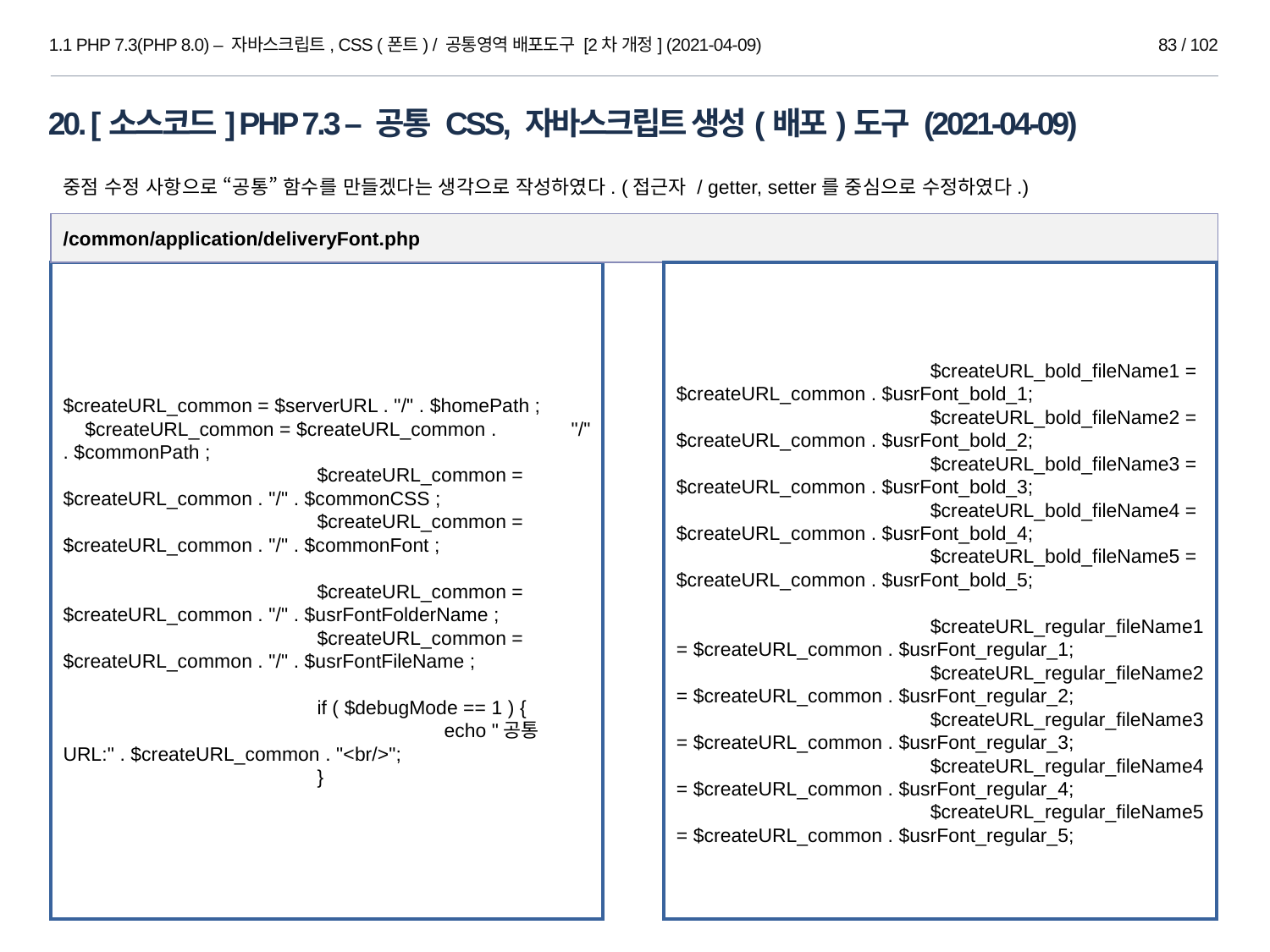

1.1 PHP 7.3(PHP 8.0) – 자바스크립트, CSS (폰트) / 공통영역 배포도구 [2차 개정] (2021-04-09)
83 / 102

20. [소스코드] PHP 7.3 – 공통 CSS, 자바스크립트 생성(배포)도구 (2021-04-09)
중점 수정 사항으로 “공통” 함수를 만들겠다는 생각으로 작성하였다. (접근자 / getter, setter를 중심으로 수정하였다.)
/common/application/deliveryFont.php

		$createURL_bold_fileName1 = $createURL_common . $usrFont_bold_1;
		$createURL_bold_fileName2 = $createURL_common . $usrFont_bold_2;
		$createURL_bold_fileName3 = $createURL_common . $usrFont_bold_3;
		$createURL_bold_fileName4 = $createURL_common . $usrFont_bold_4;
		$createURL_bold_fileName5 = $createURL_common . $usrFont_bold_5;

		$createURL_regular_fileName1 = $createURL_common . $usrFont_regular_1;
		$createURL_regular_fileName2 = $createURL_common . $usrFont_regular_2;
		$createURL_regular_fileName3 = $createURL_common . $usrFont_regular_3;
		$createURL_regular_fileName4 = $createURL_common . $usrFont_regular_4;
		$createURL_regular_fileName5 = $createURL_common . $usrFont_regular_5;
$createURL_common = $serverURL . "/" . $homePath ;
    $createURL_common = $createURL_common .	"/" . $commonPath ;
		$createURL_common = $createURL_common . "/" . $commonCSS ;
		$createURL_common = $createURL_common . "/" . $commonFont ;

		$createURL_common = $createURL_common . "/" . $usrFontFolderName ;
		$createURL_common = $createURL_common . "/" . $usrFontFileName ;

		if ( $debugMode == 1 ) {
			echo "공통URL:" . $createURL_common . "<br/>";
		}